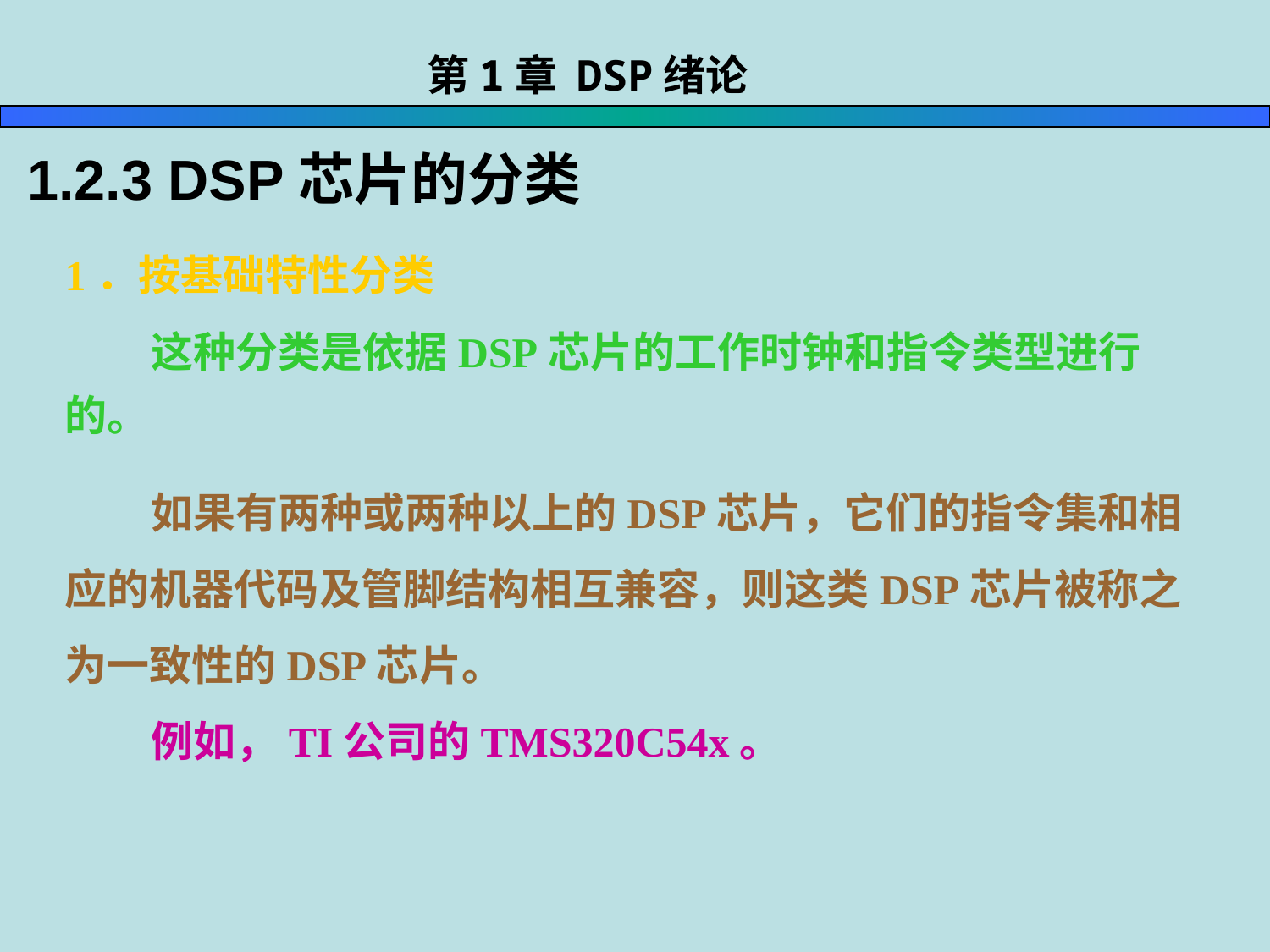

第1章 DSP绪论

1.2.3 DSP芯片的分类
1．按基础特性分类
        这种分类是依据DSP芯片的工作时钟和指令类型进行的。
        可分为静态DSP芯片和一致性DSP芯片。
        如果DSP芯片在某时钟频率范围内的任何频率上都能正常工作，除计算速度有变化外，没有性能的下降，这类DSP芯片一般称之为静态DSP芯片。
       例如，TI公司的TMS320系列芯片、日本OKI电气公司的DSP芯片都属于这一类芯片。

        如果有两种或两种以上的DSP芯片，它们的指令集和相应的机器代码及管脚结构相互兼容，则这类DSP芯片被称之为一致性的DSP芯片。
        例如，TI公司的TMS320C54x。
24